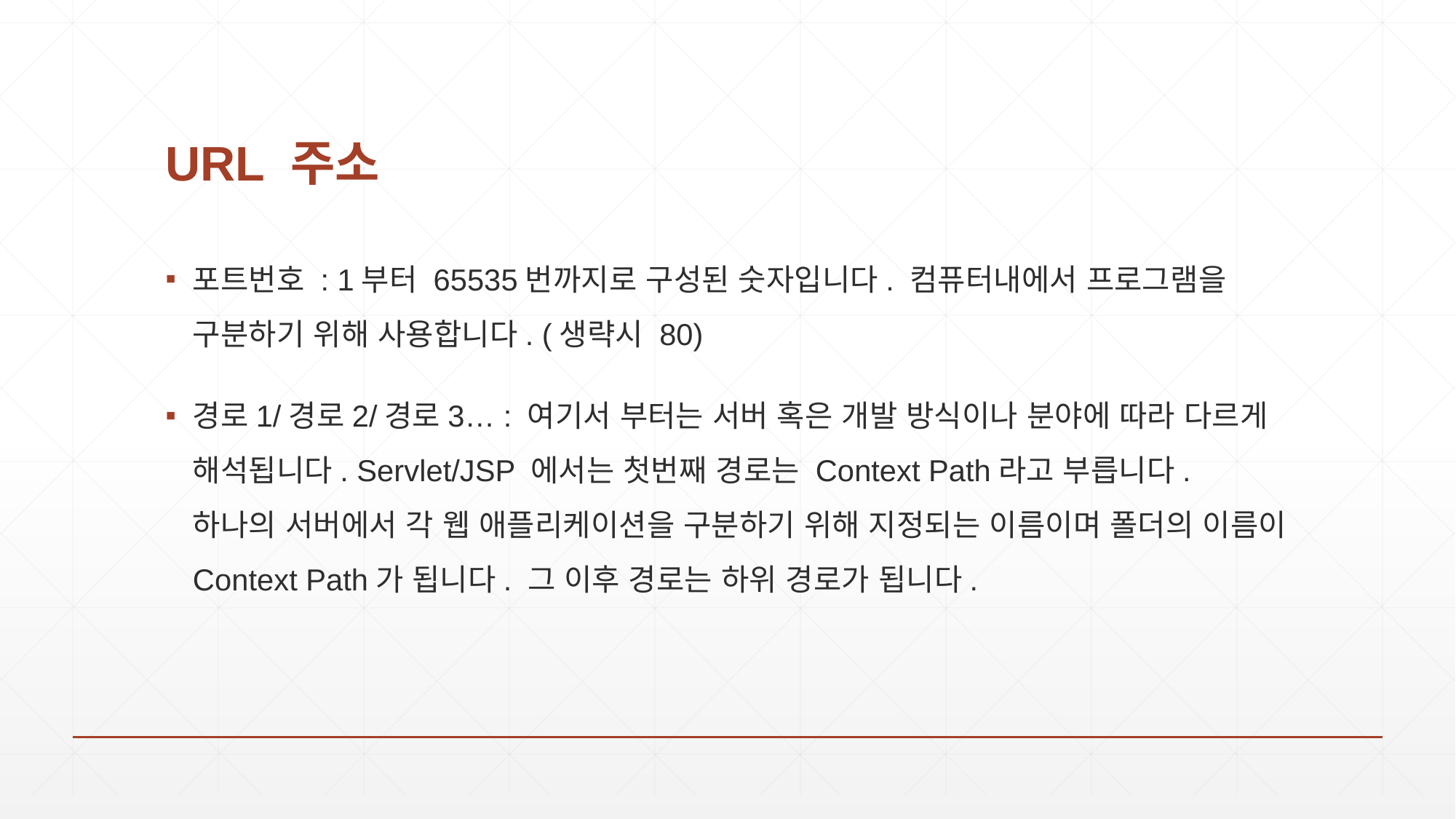

# URL 주소
포트번호 : 1부터 65535번까지로 구성된 숫자입니다. 컴퓨터내에서 프로그램을 구분하기 위해 사용합니다. (생략시 80)
경로1/경로2/경로3… : 여기서 부터는 서버 혹은 개발 방식이나 분야에 따라 다르게 해석됩니다. Servlet/JSP 에서는 첫번째 경로는 Context Path라고 부릅니다. 하나의 서버에서 각 웹 애플리케이션을 구분하기 위해 지정되는 이름이며 폴더의 이름이 Context Path가 됩니다. 그 이후 경로는 하위 경로가 됩니다.